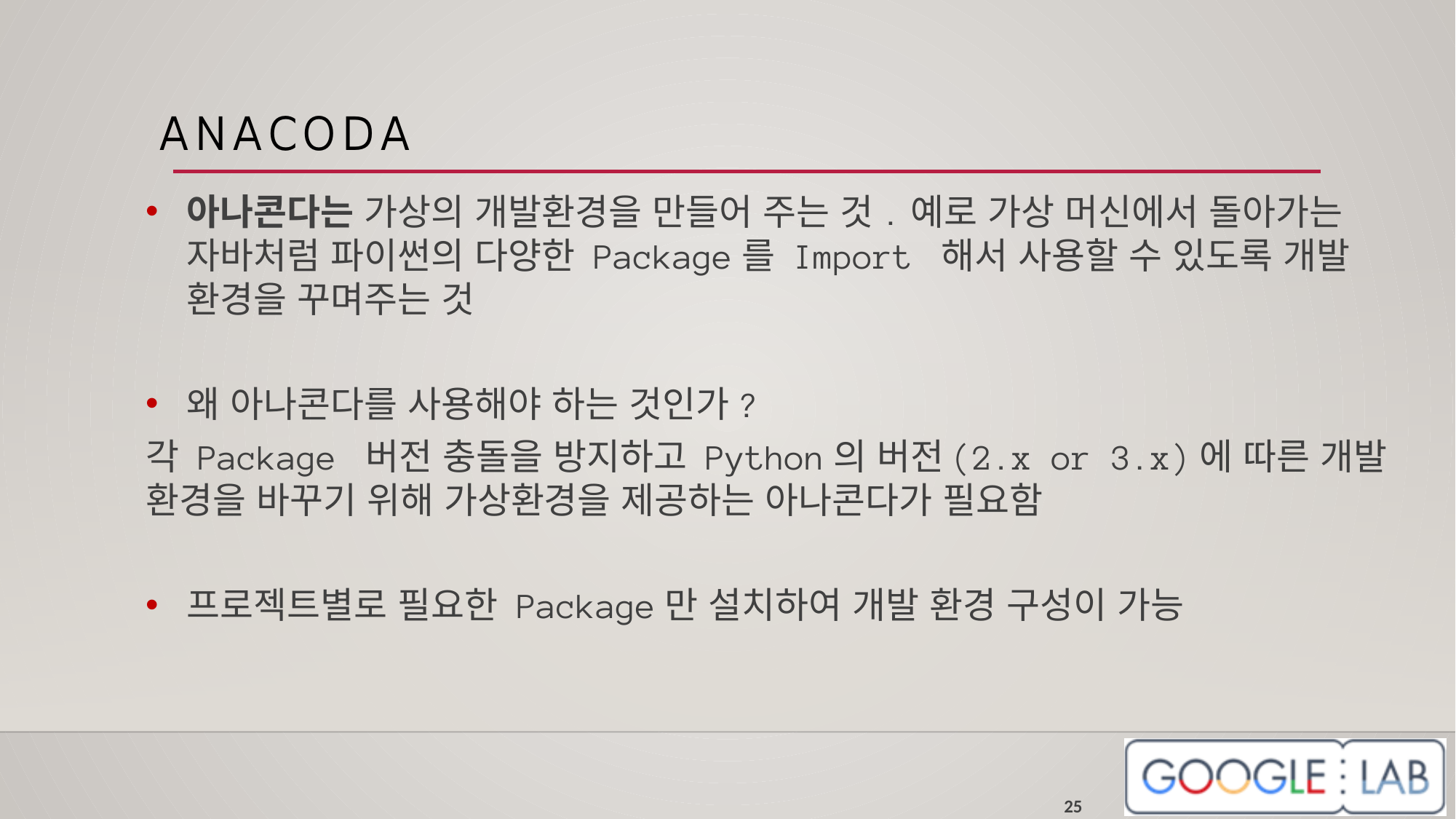

# Anacoda
아나콘다는 가상의 개발환경을 만들어 주는 것.예로 가상 머신에서 돌아가는 자바처럼 파이썬의 다양한 Package를 Import 해서 사용할 수 있도록 개발 환경을 꾸며주는 것

왜 아나콘다를 사용해야 하는 것인가?
각 Package 버전 충돌을 방지하고 Python의 버전(2.x or 3.x)에 따른 개발 환경을 바꾸기 위해 가상환경을 제공하는 아나콘다가 필요함

프로젝트별로 필요한 Package만 설치하여 개발 환경 구성이 가능
25